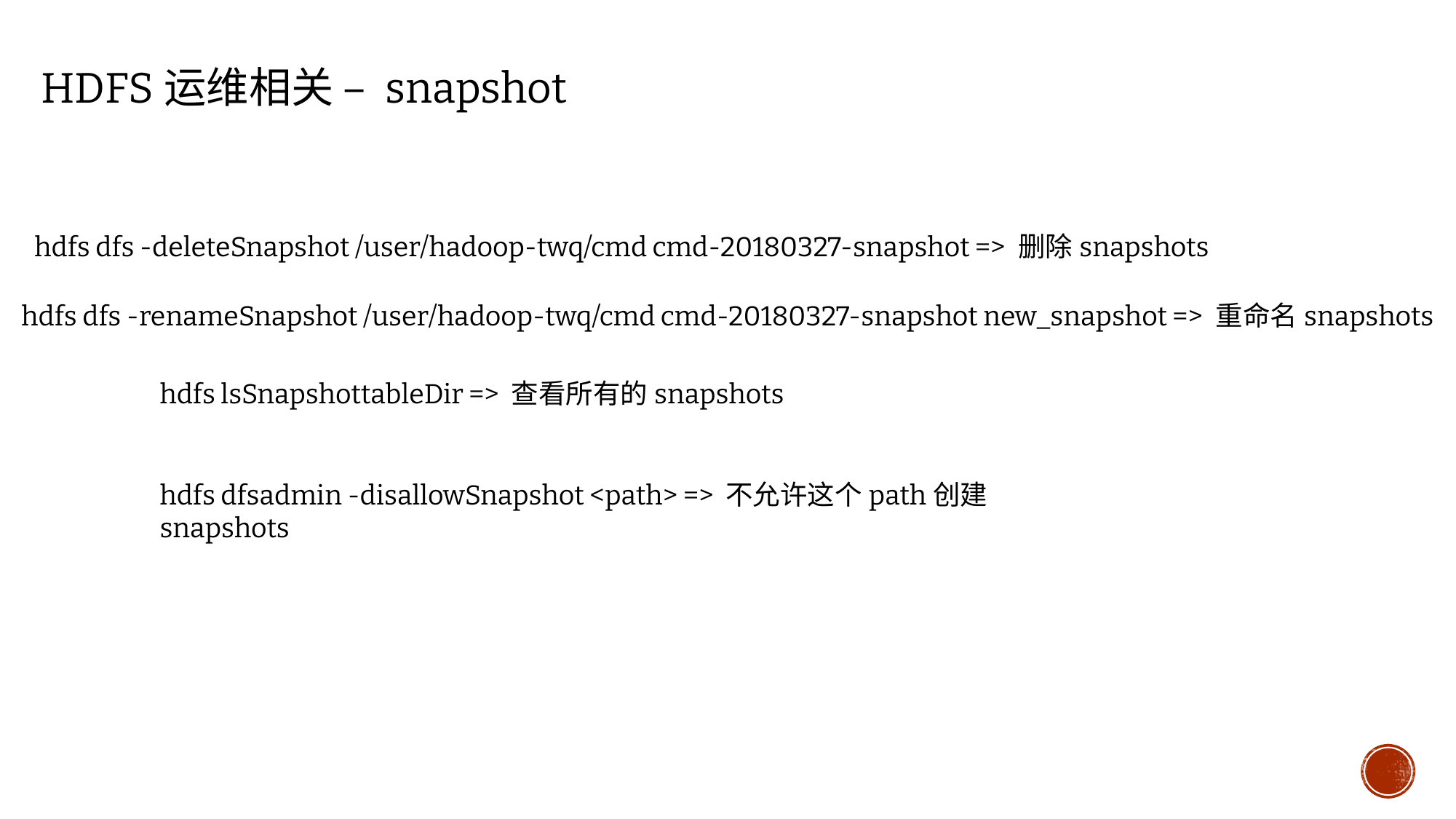

HDFS运维相关 – snapshot
hdfs dfs -deleteSnapshot /user/hadoop-twq/cmd cmd-20180327-snapshot => 删除snapshots
hdfs dfs -renameSnapshot /user/hadoop-twq/cmd cmd-20180327-snapshot new_snapshot => 重命名snapshots
hdfs lsSnapshottableDir => 查看所有的snapshots
hdfs dfsadmin -disallowSnapshot <path> => 不允许这个path创建snapshots